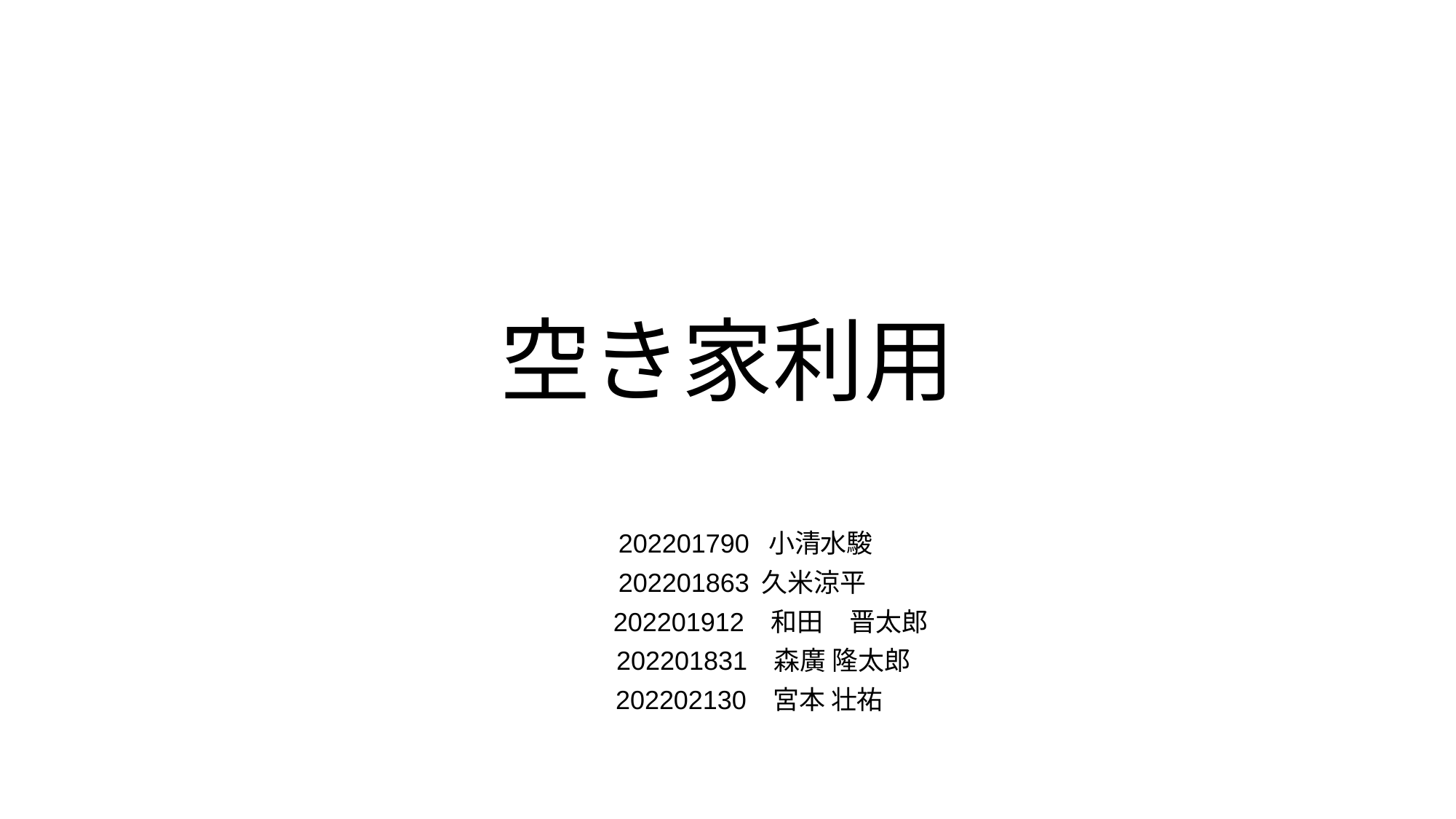

# 空き家利用
 202201790  小清水駿
202201863 久米涼平
　　202201912   和田　晋太郎
　  202201831   森廣 隆太郎
  202202130   宮本 壮祐